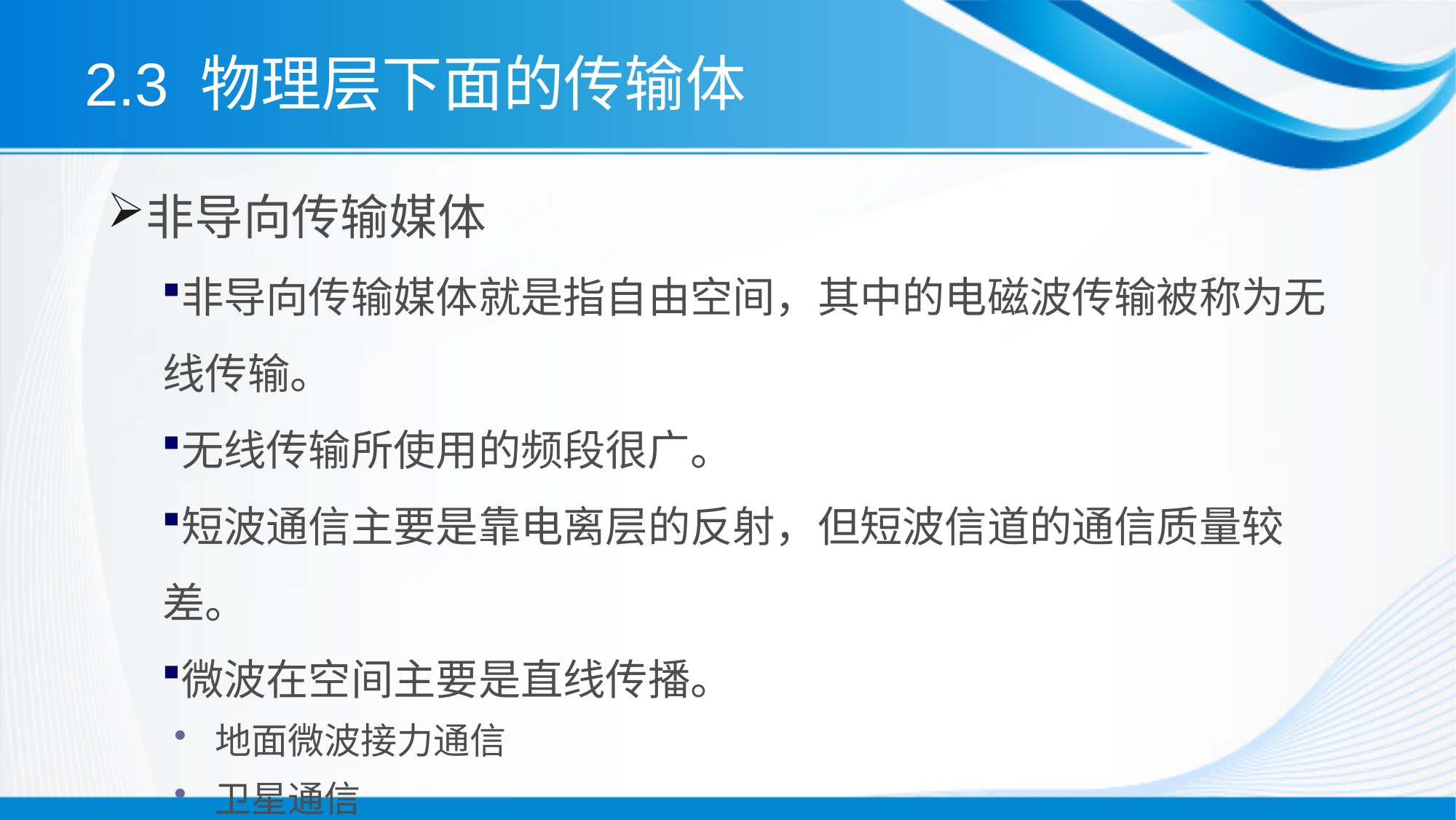

# 2.3 物理层下面的传输体
非导向传输媒体
非导向传输媒体就是指自由空间，其中的电磁波传输被称为无线传输。
无线传输所使用的频段很广。
短波通信主要是靠电离层的反射，但短波信道的通信质量较差。
微波在空间主要是直线传播。
地面微波接力通信
卫星通信